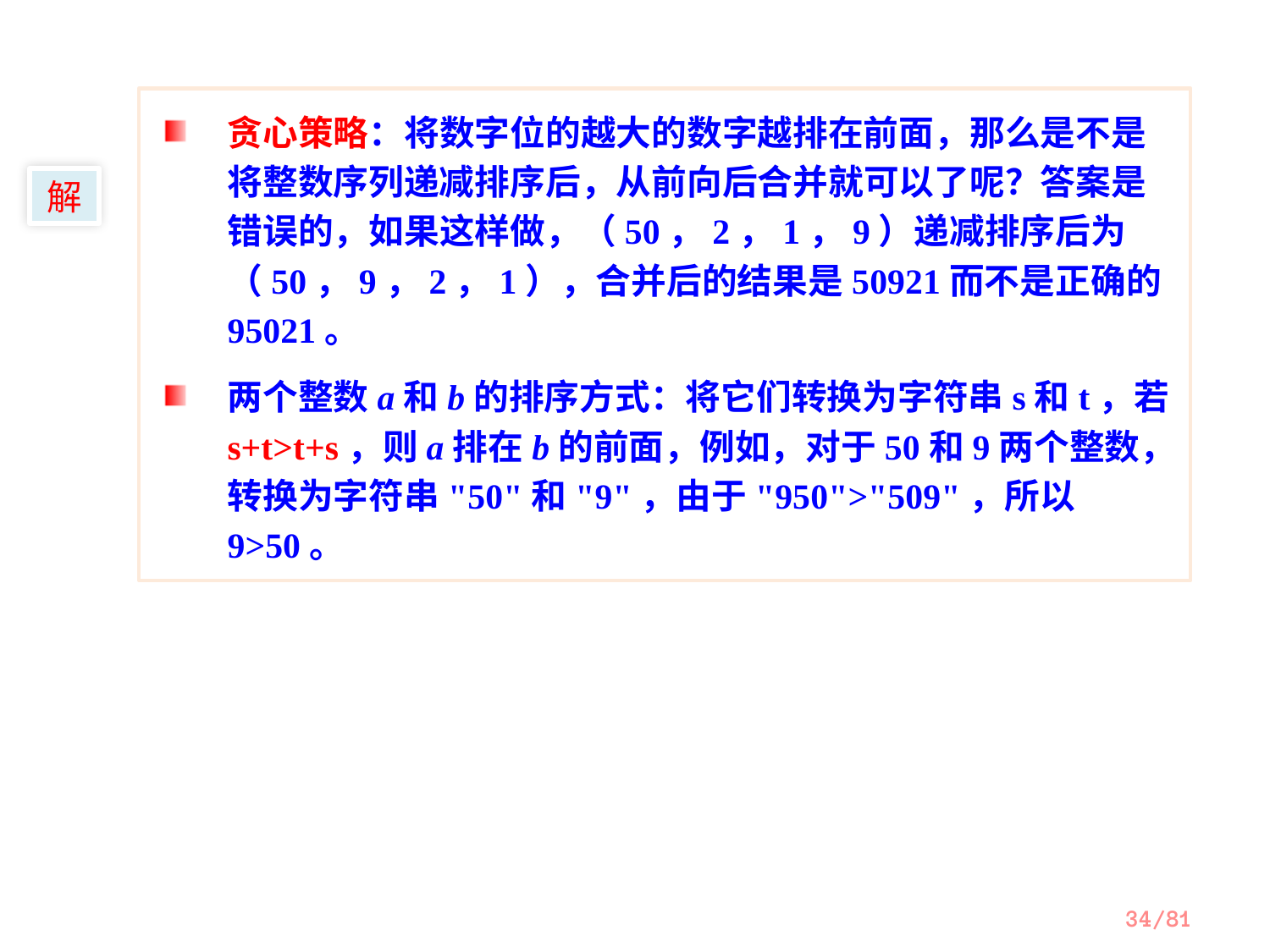

贪心策略：将数字位的越大的数字越排在前面，那么是不是将整数序列递减排序后，从前向后合并就可以了呢？答案是错误的，如果这样做，（50，2，1，9）递减排序后为（50，9，2，1），合并后的结果是50921而不是正确的95021。
两个整数a和b的排序方式：将它们转换为字符串s和t，若s+t>t+s，则a排在b的前面，例如，对于50和9两个整数，转换为字符串"50"和"9"，由于"950">"509"，所以9>50。
解
34/81